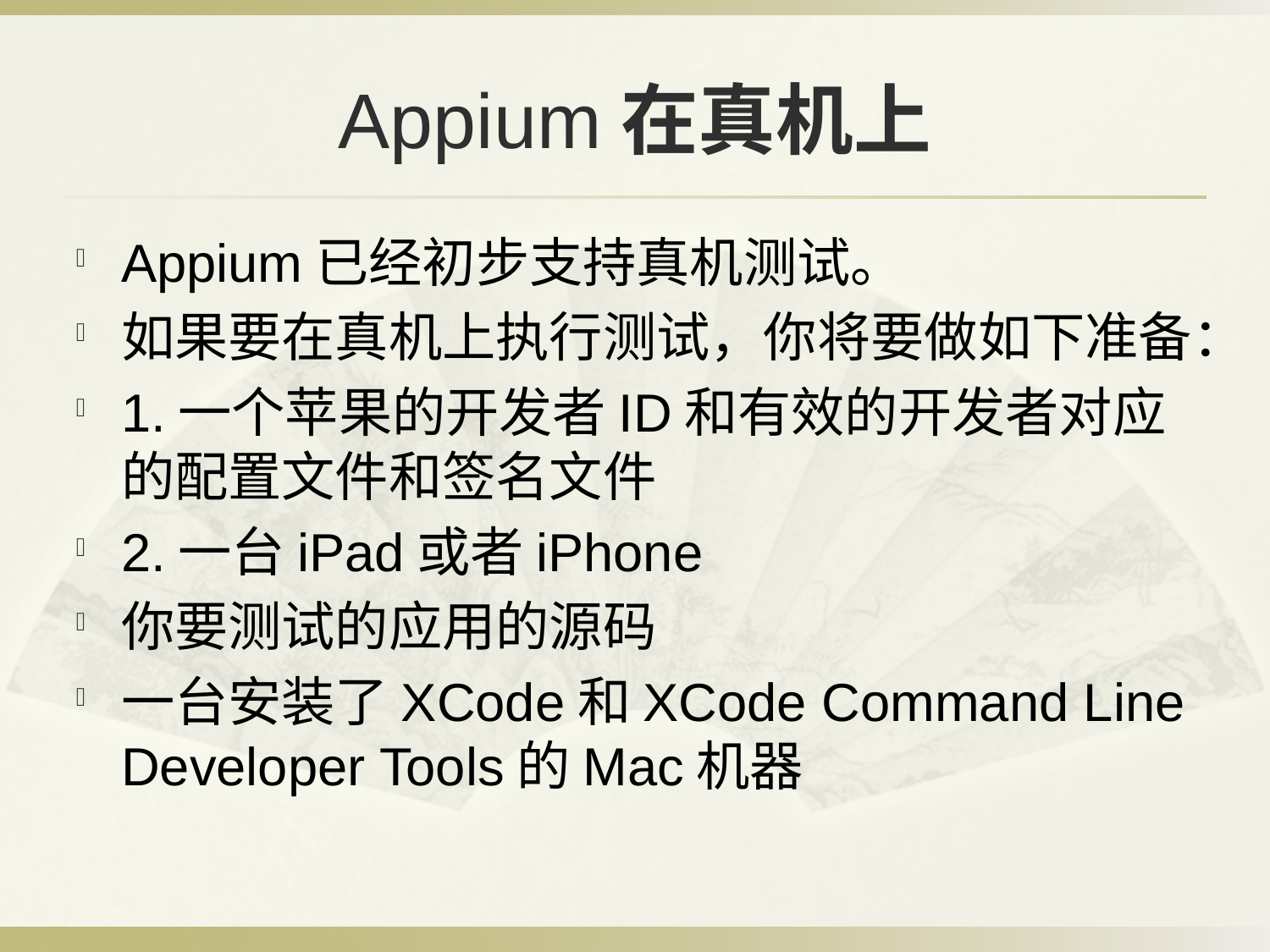

# Appium在真机上
Appium已经初步支持真机测试。
如果要在真机上执行测试，你将要做如下准备：
1.一个苹果的开发者ID和有效的开发者对应的配置文件和签名文件
2.一台iPad或者iPhone
你要测试的应用的源码
一台安装了XCode和XCode Command Line Developer Tools的Mac机器